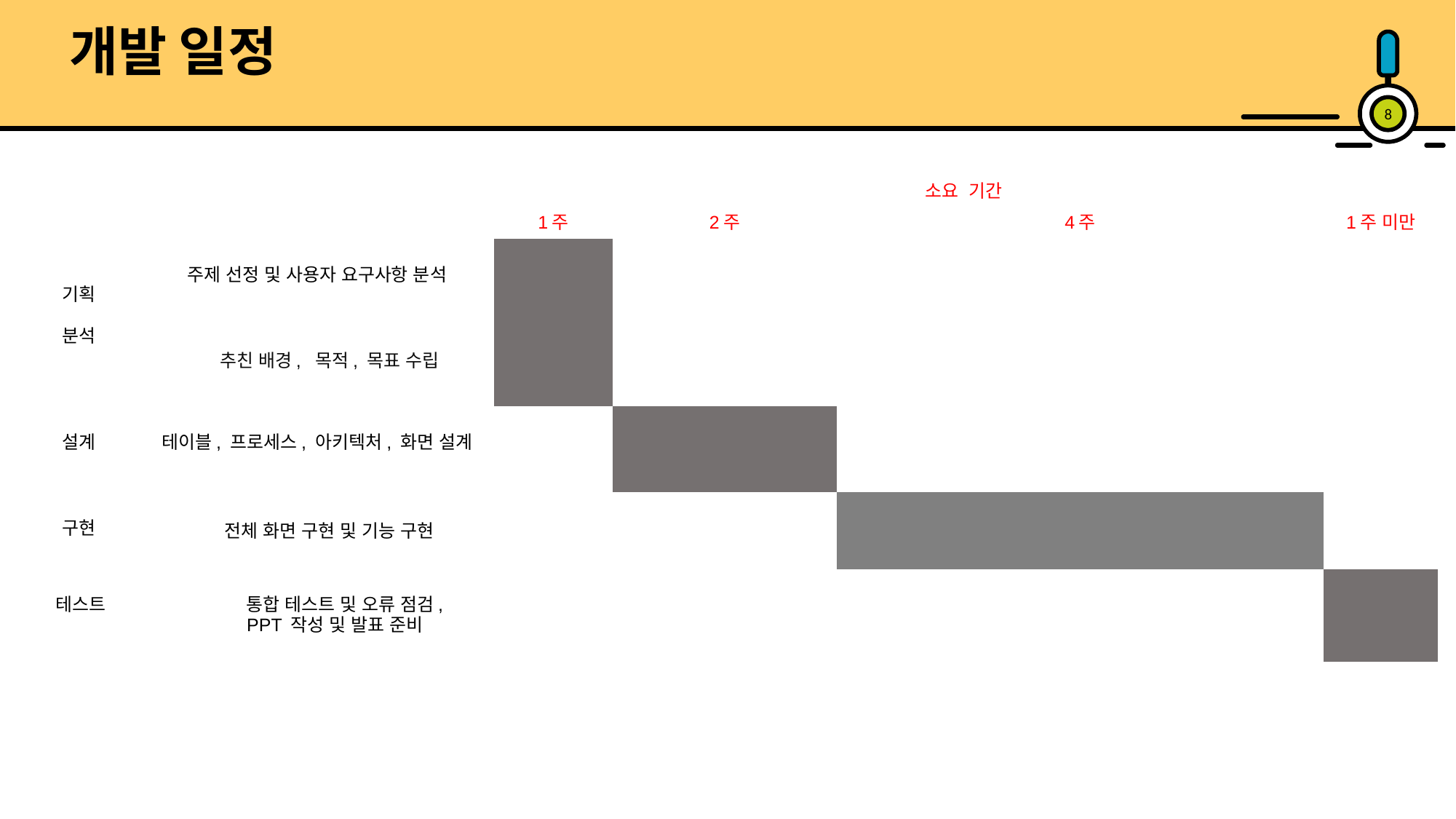

개발 일정
8
|  |  | 소요 기간 |  |  |  |
| --- | --- | --- | --- | --- | --- |
|  |  | 1주 | 2주 | 4주 | 1주 미만 |
| 기획 분석 | 주제 선정 및 사용자 요구사항 분석 |  |  |  |  |
|  | 추친 배경, 목적, 목표 수립 |  |  |  |  |
| 설계 | 테이블, 프로세스, 아키텍처, 화면 설계 |  |  |  |  |
| 구현 | 전체 화면 구현 및 기능 구현 |  |  |  |  |
| 테스트 | 통합 테스트 및 오류 점검, PPT 작성 및 발표 준비 |  |  |  |  |